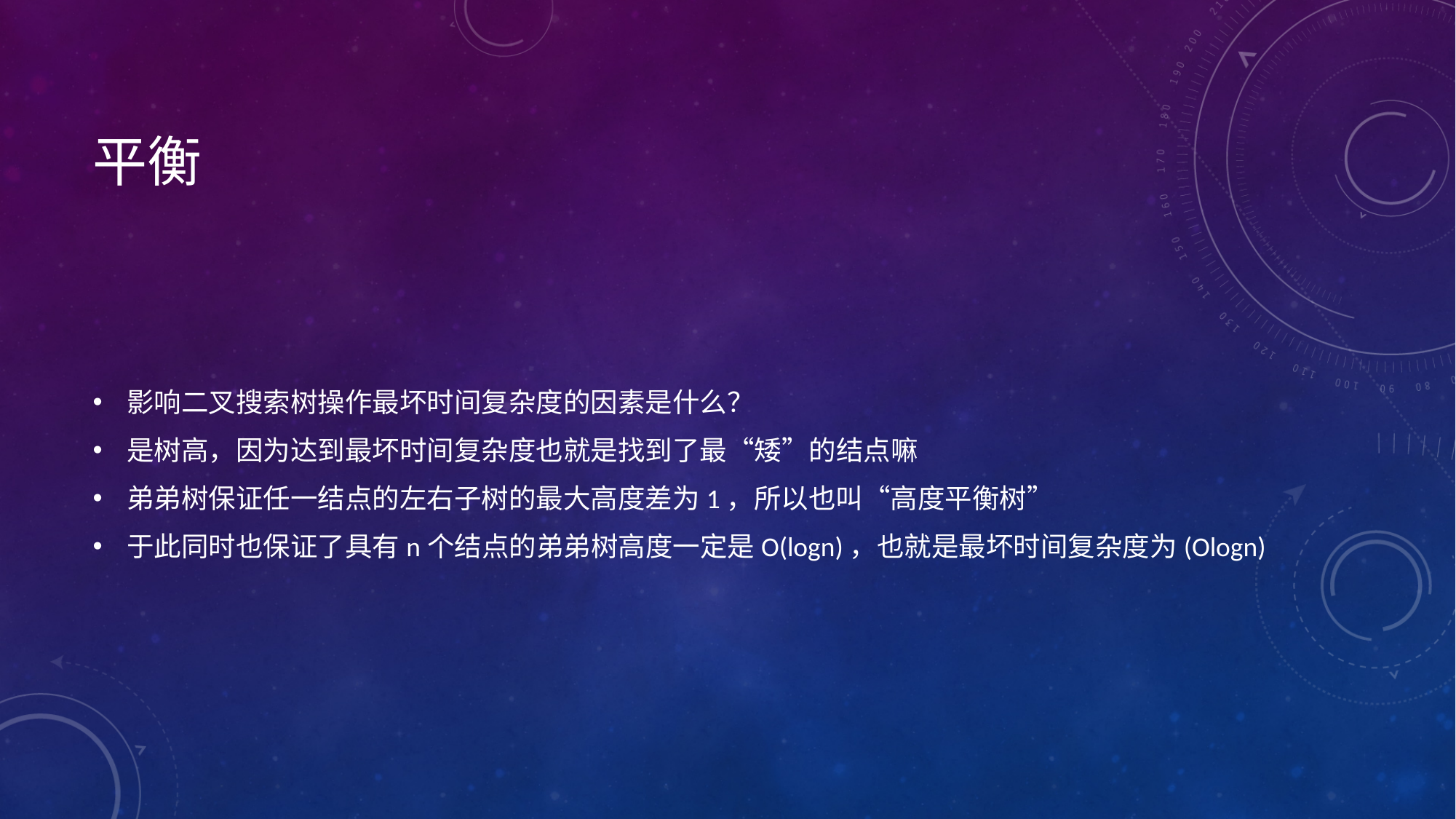

# 平衡
影响二叉搜索树操作最坏时间复杂度的因素是什么？
是树高，因为达到最坏时间复杂度也就是找到了最“矮”的结点嘛
弟弟树保证任一结点的左右子树的最大高度差为1，所以也叫“高度平衡树”
于此同时也保证了具有n个结点的弟弟树高度一定是O(logn)，也就是最坏时间复杂度为(Ologn)